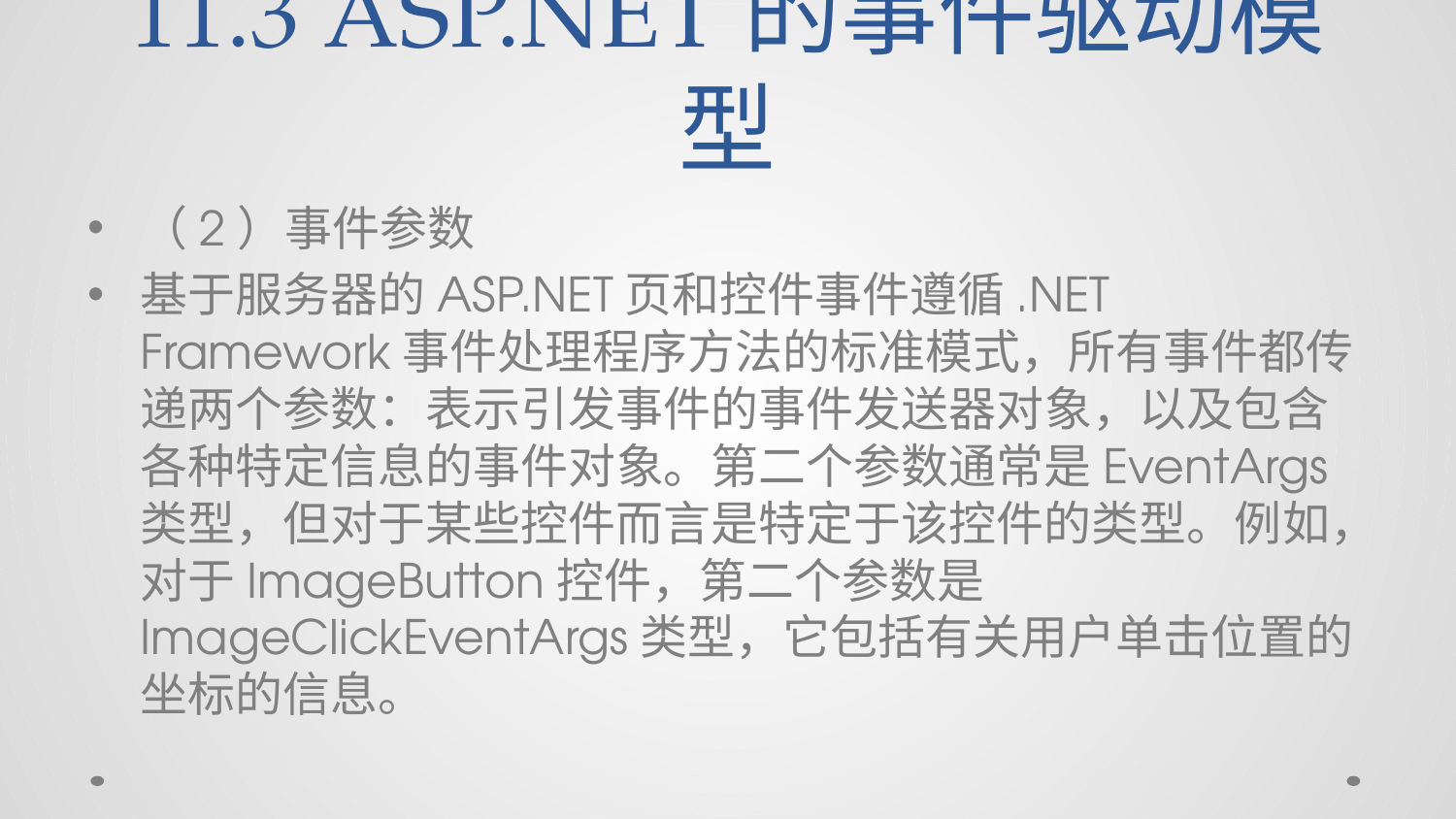

# 11.3 ASP.NET的事件驱动模型
（2）事件参数
基于服务器的ASP.NET页和控件事件遵循.NET Framework事件处理程序方法的标准模式，所有事件都传递两个参数：表示引发事件的事件发送器对象，以及包含各种特定信息的事件对象。第二个参数通常是EventArgs类型，但对于某些控件而言是特定于该控件的类型。例如，对于ImageButton控件，第二个参数是ImageClickEventArgs类型，它包括有关用户单击位置的坐标的信息。